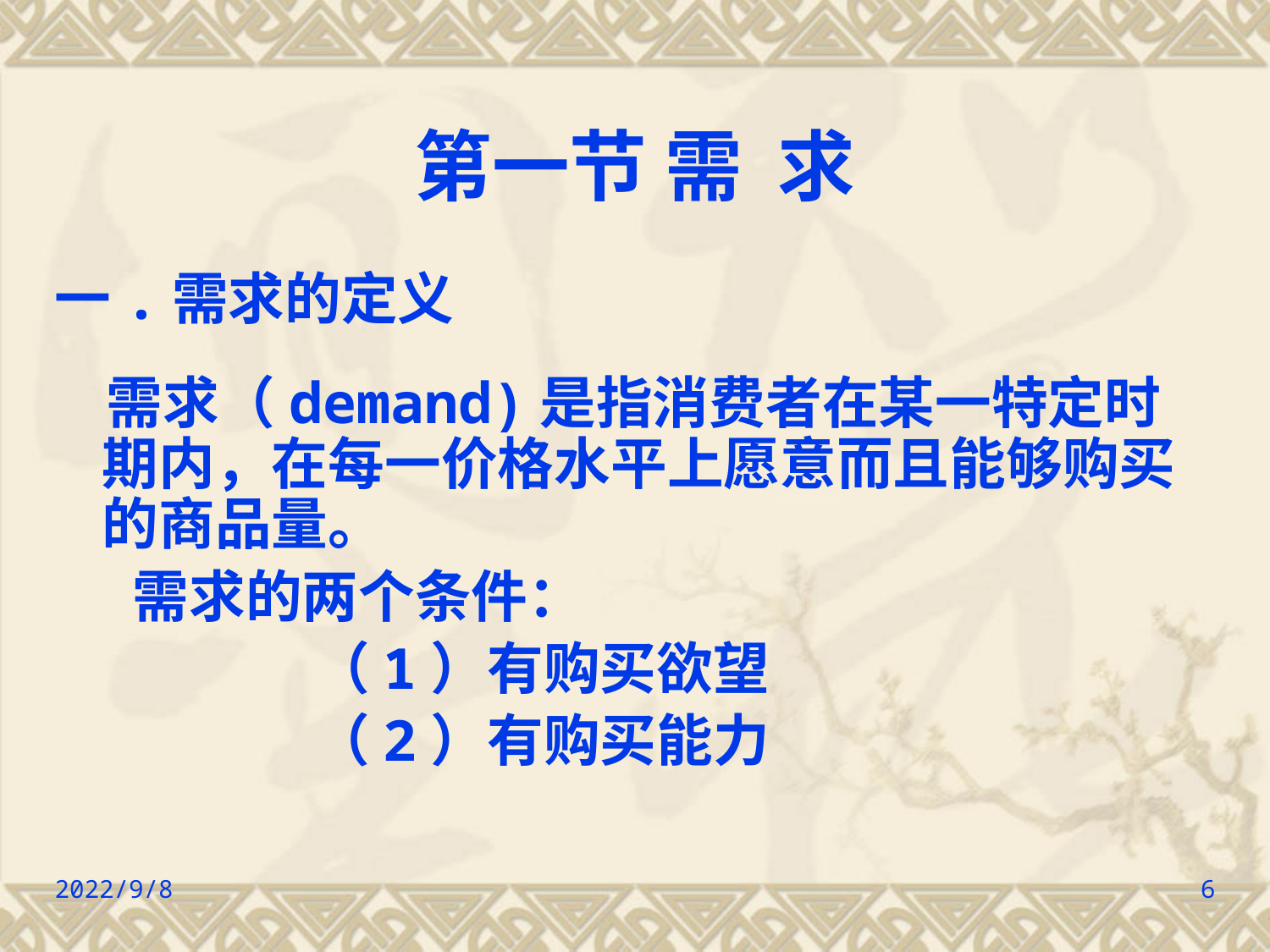

# 第一节 需  求
一.需求的定义

   需求（demand)是指消费者在某一特定时期内，在每一价格水平上愿意而且能够购买的商品量。
     需求的两个条件：
                   （1）有购买欲望
                   （2）有购买能力
2022/9/8
6